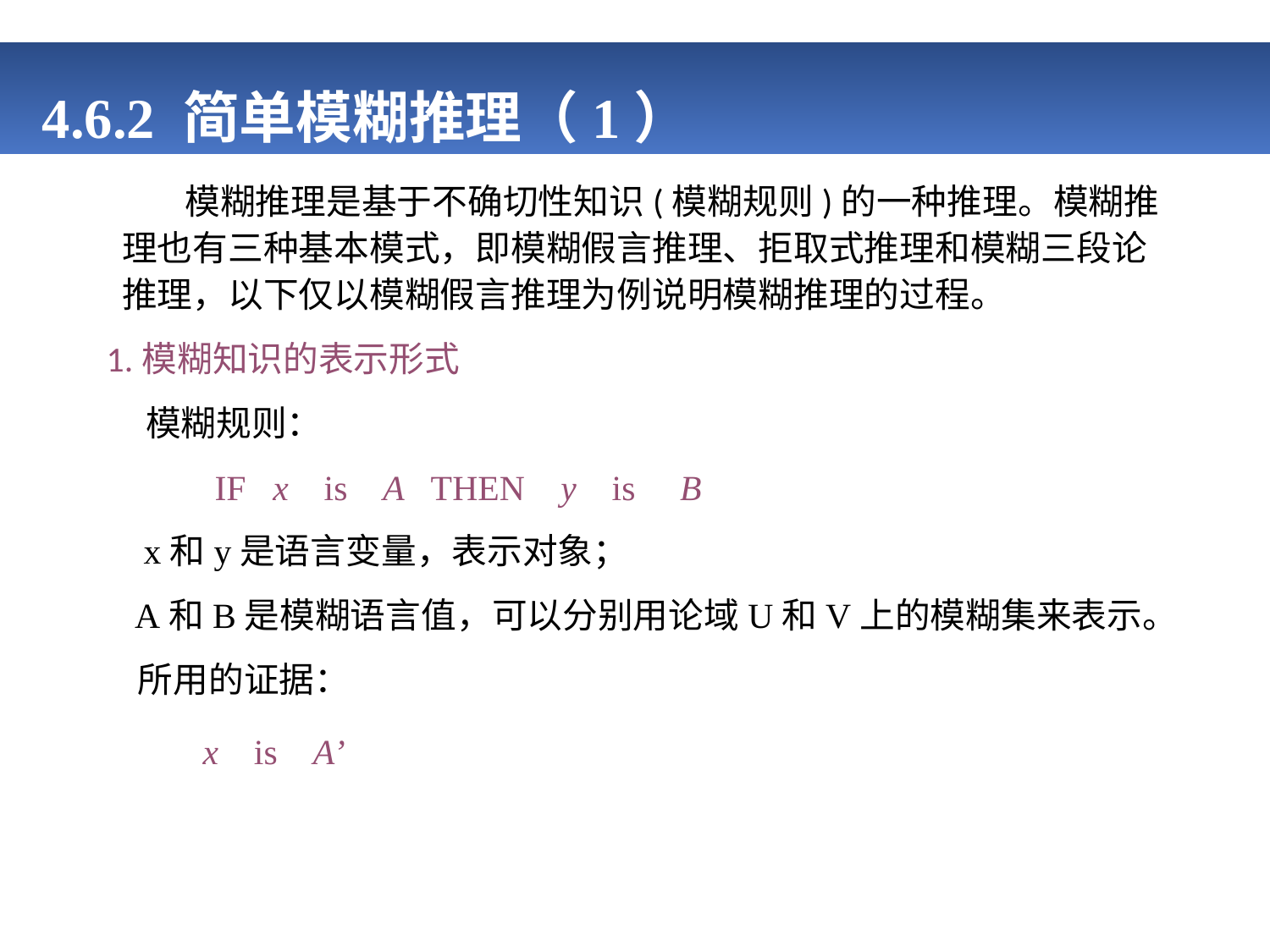

# 4.6.2 简单模糊推理（1）
           模糊推理是基于不确切性知识(模糊规则)的一种推理。模糊推理也有三种基本模式，即模糊假言推理、拒取式推理和模糊三段论推理，以下仅以模糊假言推理为例说明模糊推理的过程。
  1.模糊知识的表示形式
      模糊规则：
              IF   x    is    A   THEN    y    is     B
      x和y是语言变量，表示对象；
     A和B是模糊语言值，可以分别用论域U和V上的模糊集来表示。
     所用的证据：
              x    is    A’